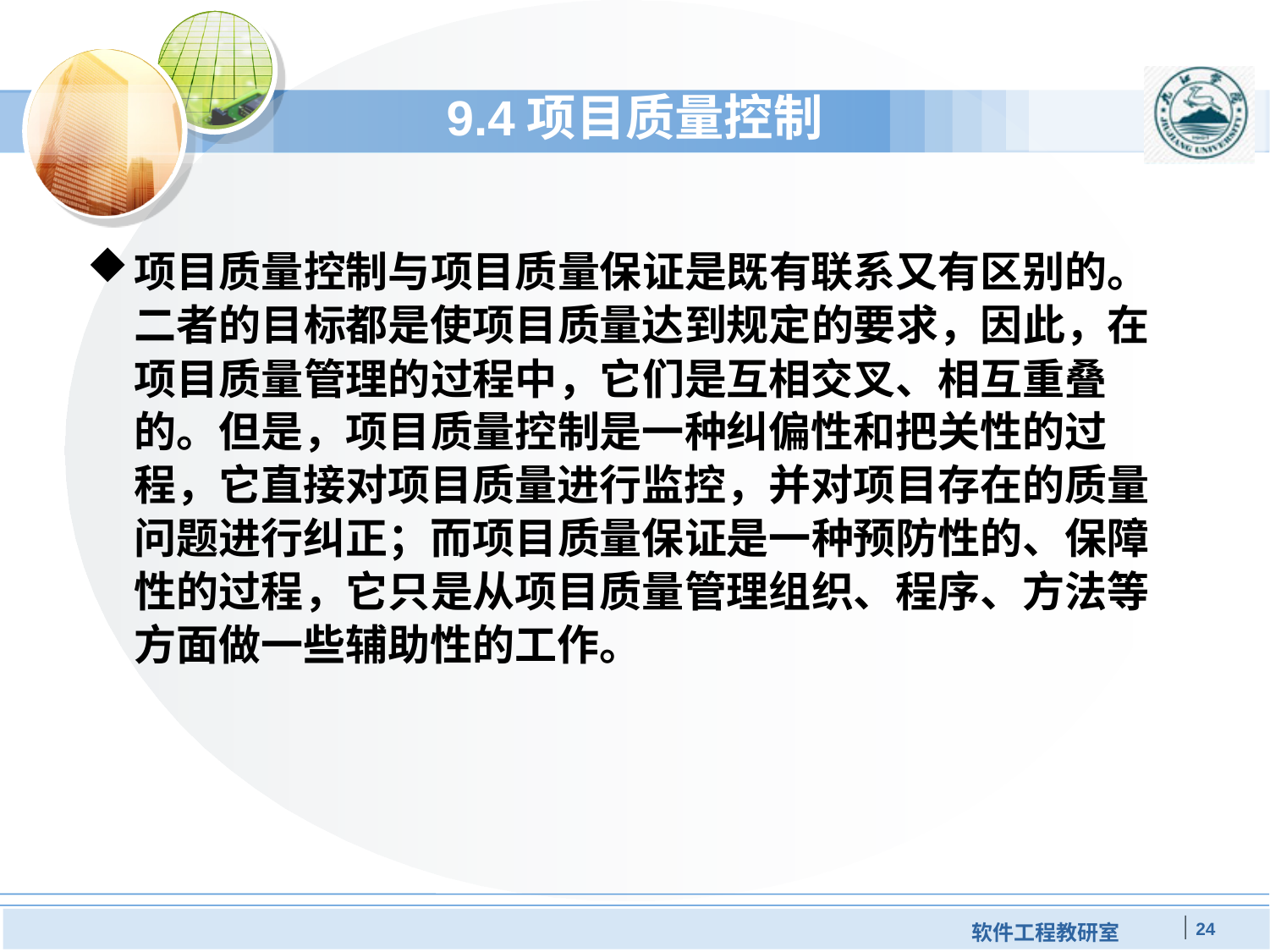

# 9.4项目质量控制
项目质量控制与项目质量保证是既有联系又有区别的。二者的目标都是使项目质量达到规定的要求，因此，在项目质量管理的过程中，它们是互相交叉、相互重叠的。但是，项目质量控制是一种纠偏性和把关性的过程，它直接对项目质量进行监控，并对项目存在的质量问题进行纠正；而项目质量保证是一种预防性的、保障性的过程，它只是从项目质量管理组织、程序、方法等方面做一些辅助性的工作。